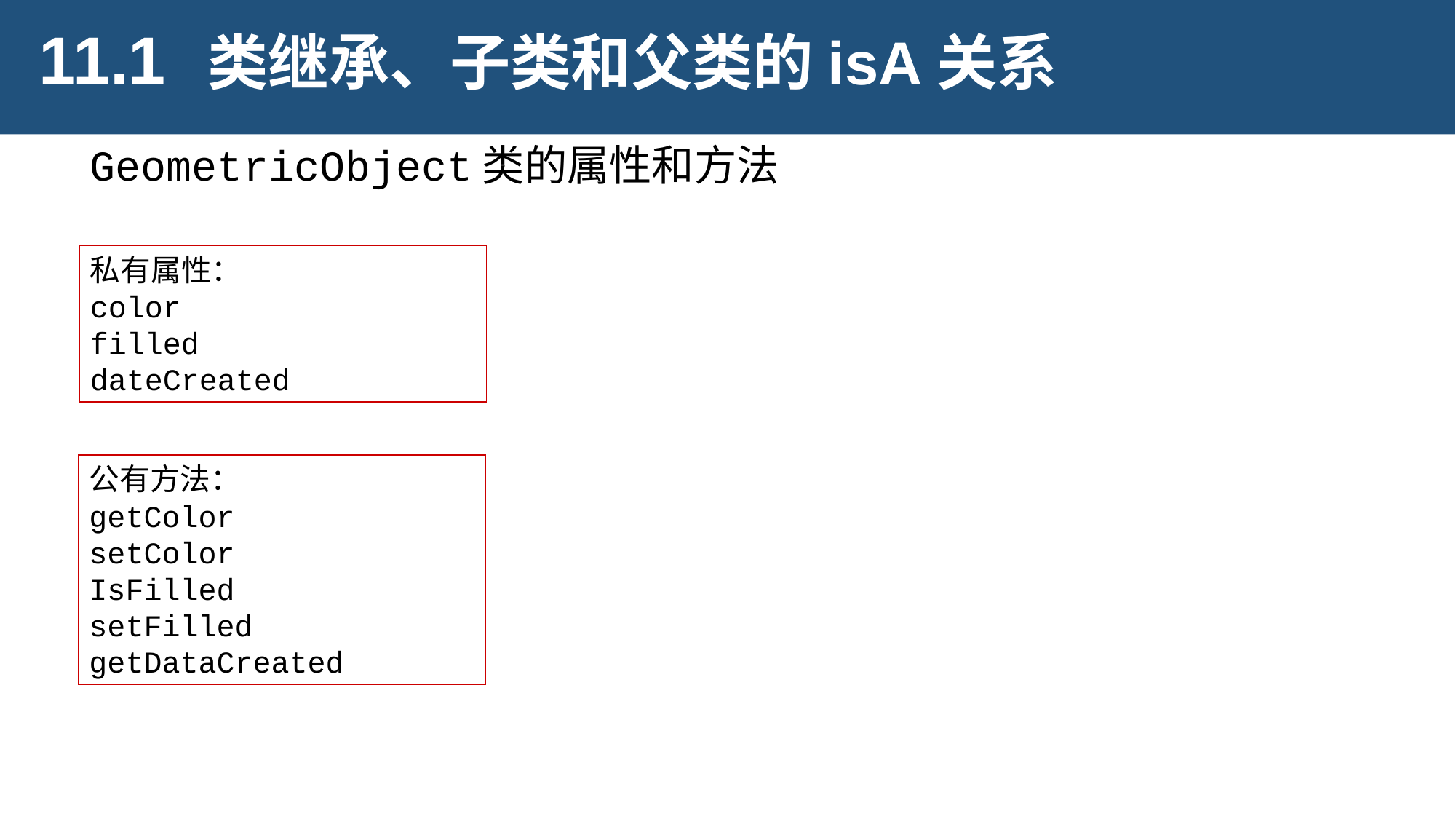

11.1
类继承、子类和父类的isA关系
GeometricObject类的属性和方法
私有属性：
color
filled
dateCreated
公有方法：
getColor
setColor
IsFilled
setFilled
getDataCreated